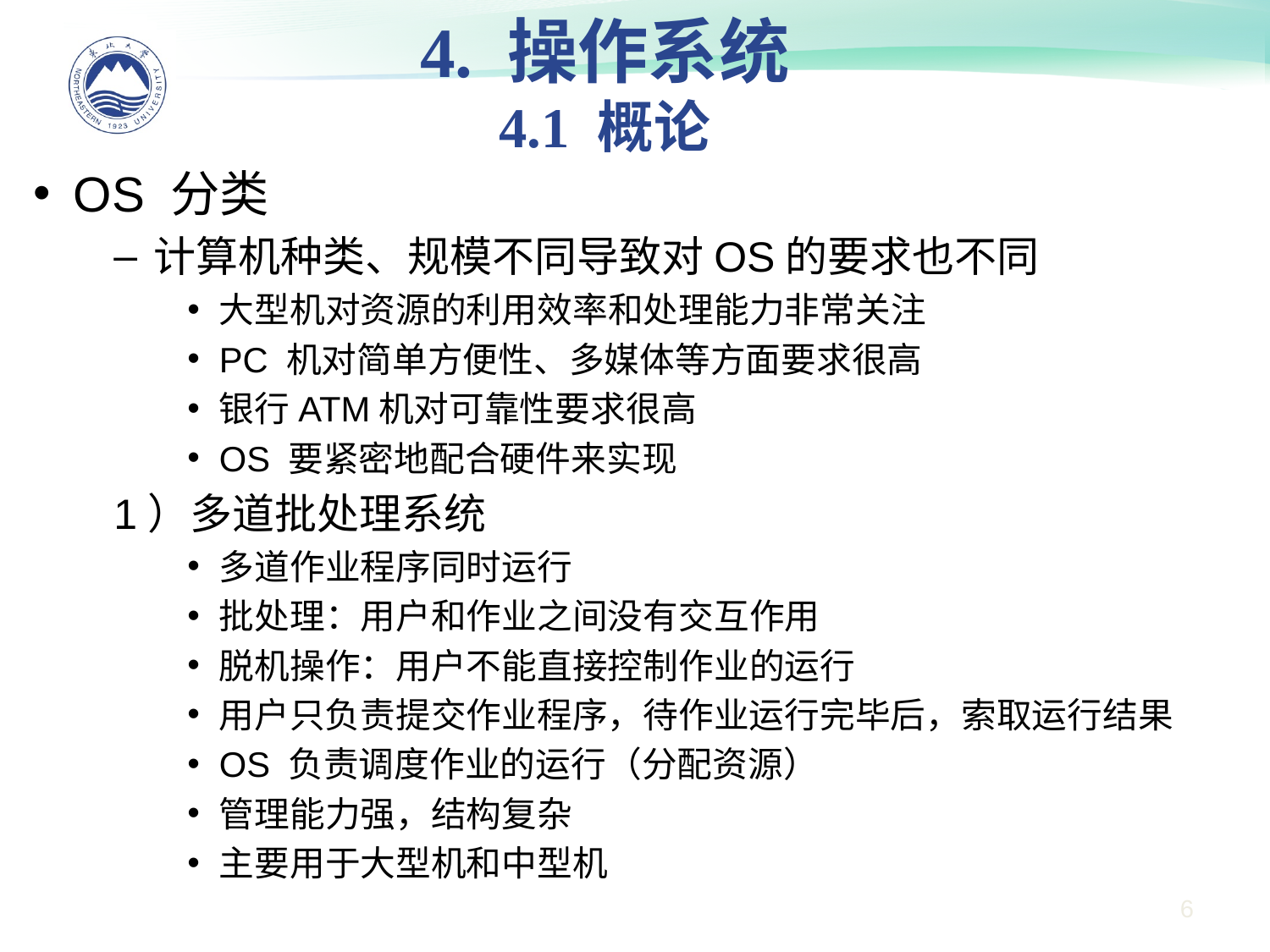

4. 操作系统
4.1 概论
OS 分类
计算机种类、规模不同导致对OS的要求也不同
大型机对资源的利用效率和处理能力非常关注
PC 机对简单方便性、多媒体等方面要求很高
银行ATM机对可靠性要求很高
OS 要紧密地配合硬件来实现
1）多道批处理系统
多道作业程序同时运行
批处理：用户和作业之间没有交互作用
脱机操作：用户不能直接控制作业的运行
用户只负责提交作业程序，待作业运行完毕后，索取运行结果
OS 负责调度作业的运行（分配资源）
管理能力强，结构复杂
主要用于大型机和中型机
6